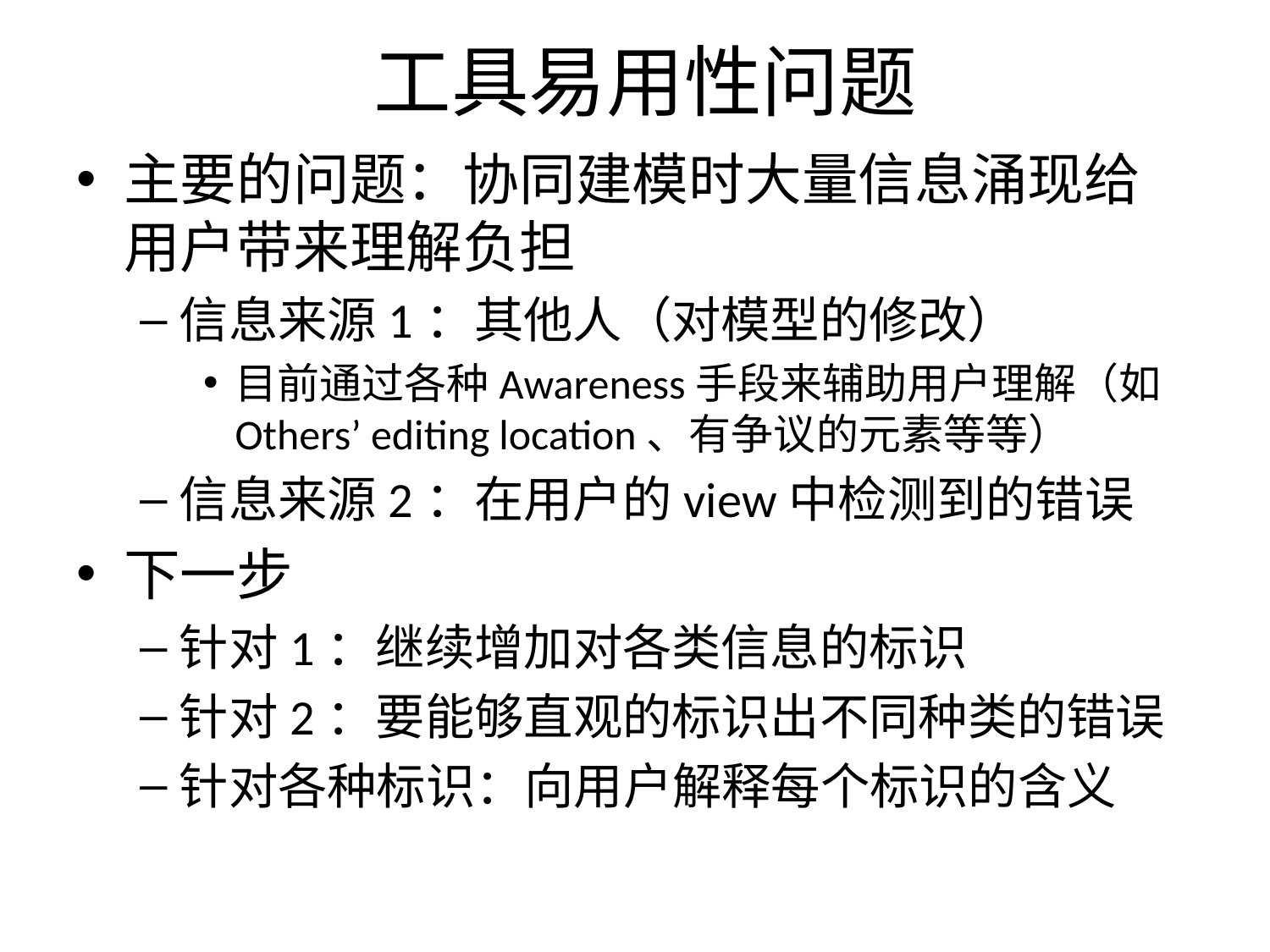

# 工具易用性问题
主要的问题：协同建模时大量信息涌现给用户带来理解负担
信息来源1：其他人（对模型的修改）
目前通过各种Awareness手段来辅助用户理解（如Others’ editing location、有争议的元素等等）
信息来源2：在用户的view中检测到的错误
下一步
针对1：继续增加对各类信息的标识
针对2：要能够直观的标识出不同种类的错误
针对各种标识：向用户解释每个标识的含义